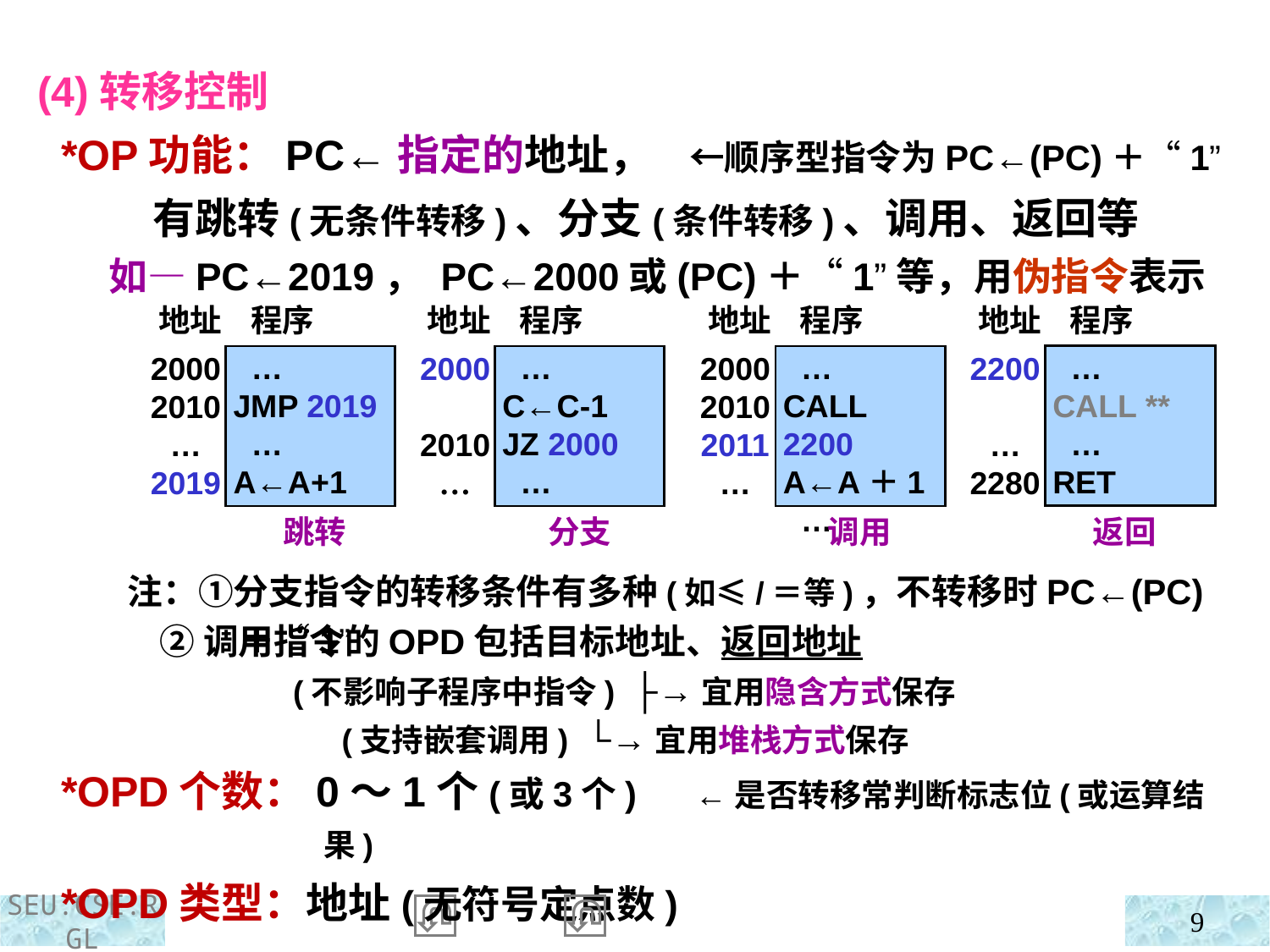

(4)转移控制
  *OP功能：PC←指定的地址，    ←顺序型指令为PC←(PC)＋“1”
           有跳转(无条件转移)、分支(条件转移)、调用、返回等
       如—PC←2019， PC←2000或(PC)＋“1”等，用伪指令表示
地址    程序
2000

2010
…
  …
C←C-1
JZ 2000
  …
分支
地址    程序
2000
2010
2011
…
  …
CALL 2200
A←A＋1
  …
调用
地址    程序
2200

…
2280
  …
CALL **
  …
RET
 返回
地址    程序
2000
2010
…
2019
  …
JMP 2019
  …
A←A+1
跳转
注：①分支指令的转移条件有多种(如≤/＝等)，不转移时PC←(PC)＋“1”
    ②调用指令的OPD包括目标地址、返回地址
                 (不影响子程序中指令)  ├→宜用隐含方式保存
                      (支持嵌套调用)  └→宜用堆栈方式保存
  *OPD个数：0～1个(或3个)      ←是否转移常判断标志位(或运算结果)
  *OPD类型：地址(无符号定点数)

9